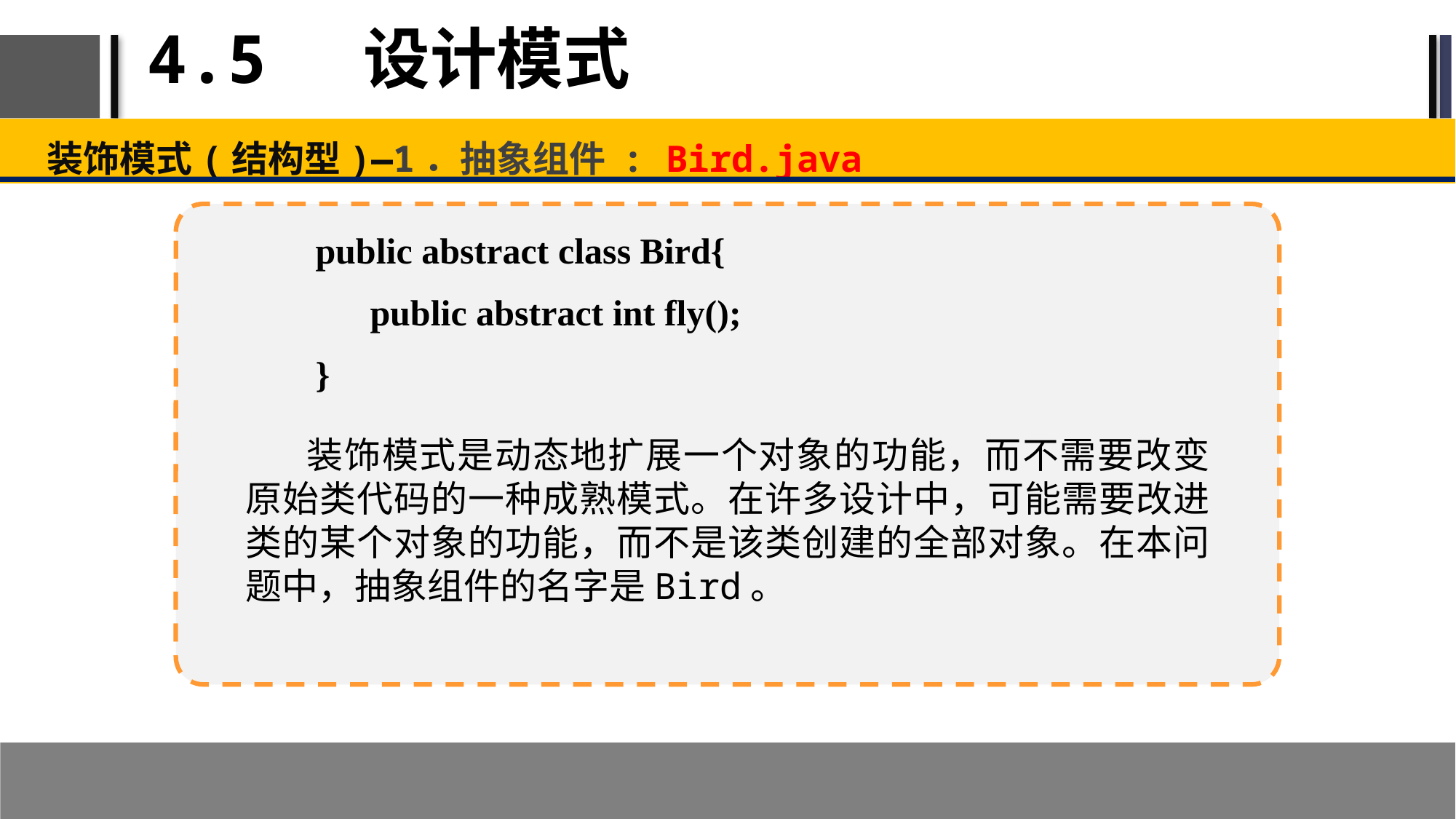

# 4.5  设计模式

装饰模式(结构型)—1．抽象组件 : Bird.java

public abstract class Bird{
      public abstract int fly();
}
  装饰模式是动态地扩展一个对象的功能，而不需要改变原始类代码的一种成熟模式。在许多设计中，可能需要改进类的某个对象的功能，而不是该类创建的全部对象。在本问题中，抽象组件的名字是Bird。